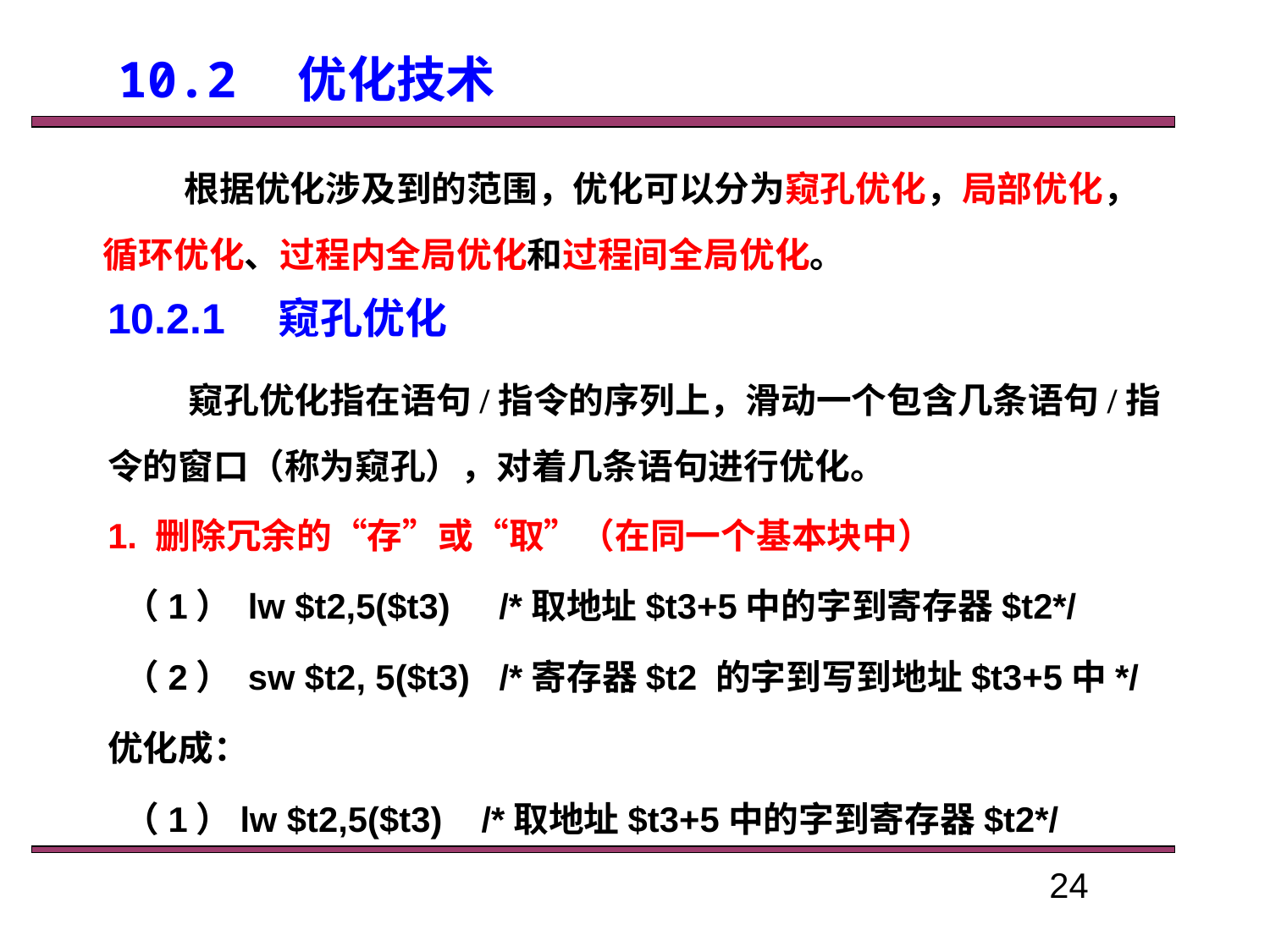

# 10.2　优化技术
根据优化涉及到的范围，优化可以分为窥孔优化，局部优化，循环优化、过程内全局优化和过程间全局优化。
10.2.1　窥孔优化
         窥孔优化指在语句/指令的序列上，滑动一个包含几条语句/指令的窗口（称为窥孔），对着几条语句进行优化。

1. 删除冗余的“存”或“取”（在同一个基本块中）
 （1） lw $t2,5($t3)     /*取地址$t3+5中的字到寄存器$t2*/
 （2） sw $t2, 5($t3)   /*寄存器$t2 的字到写到地址$t3+5中*/
优化成：
 （1）lw $t2,5($t3)    /*取地址$t3+5中的字到寄存器$t2*/
24